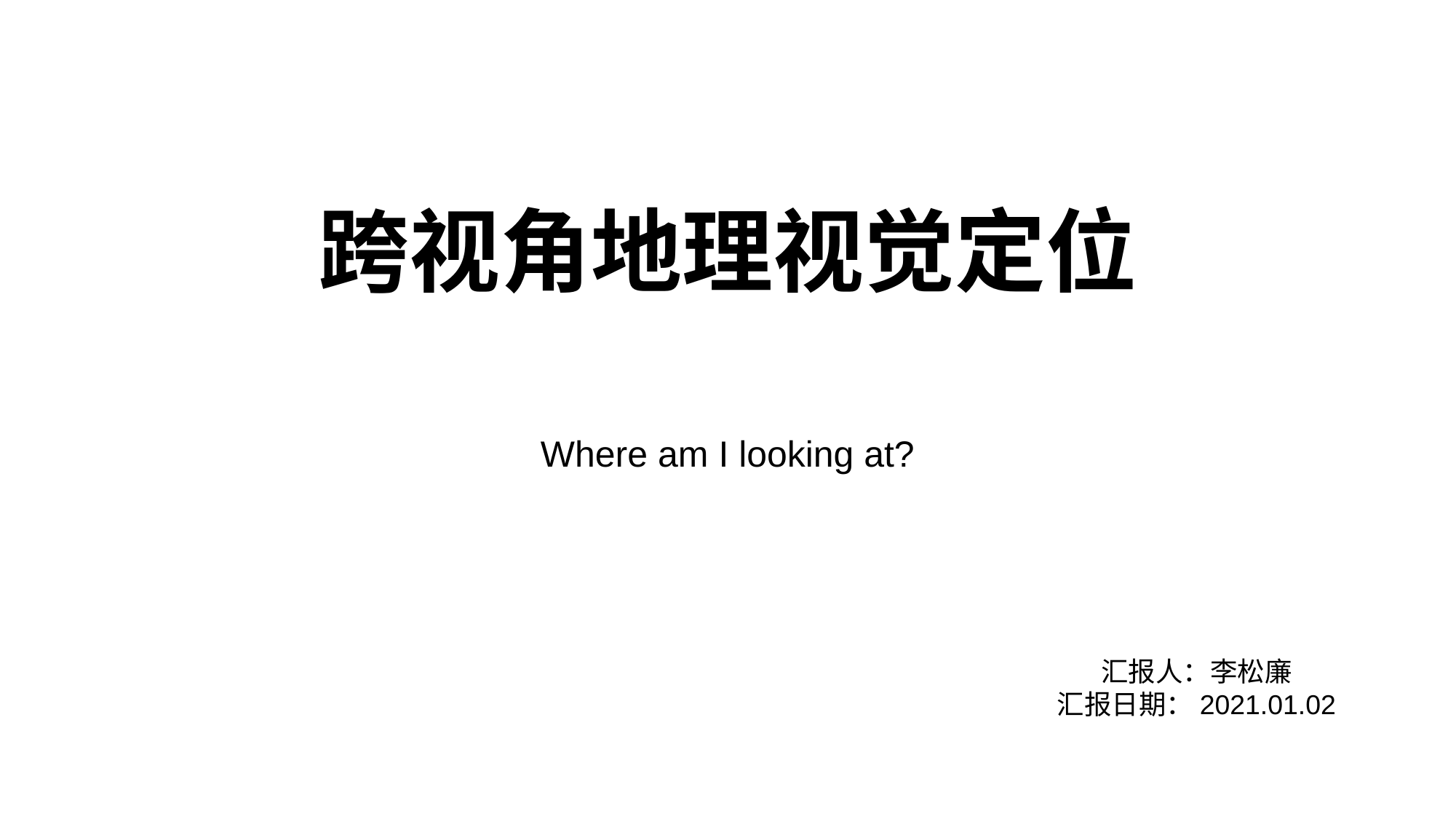

# 跨视角地理视觉定位
Where am I looking at?
汇报人：李松廉
汇报日期：2021.01.02